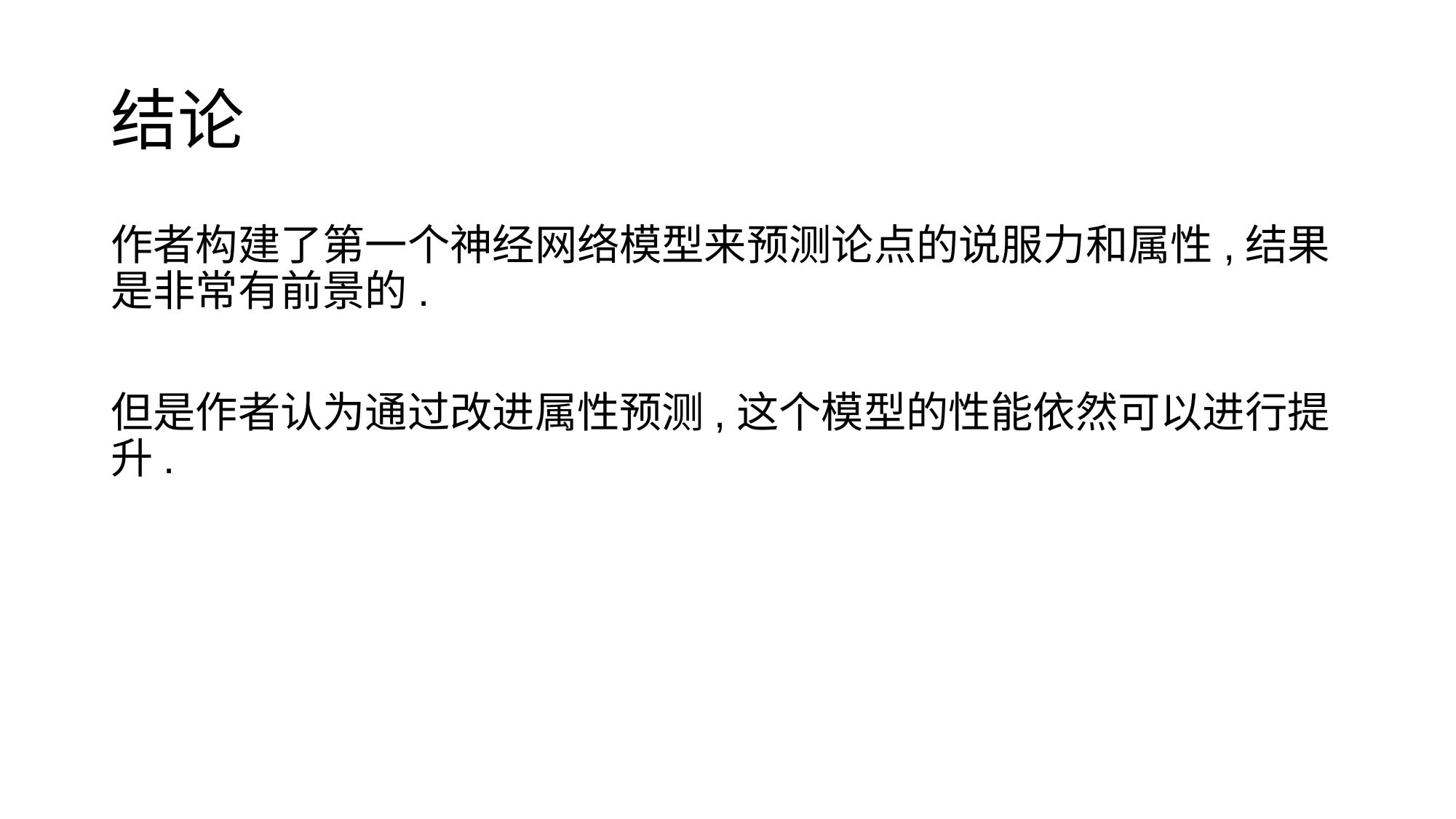

# 结论
作者构建了第一个神经网络模型来预测论点的说服力和属性,结果是非常有前景的.

但是作者认为通过改进属性预测,这个模型的性能依然可以进行提升.